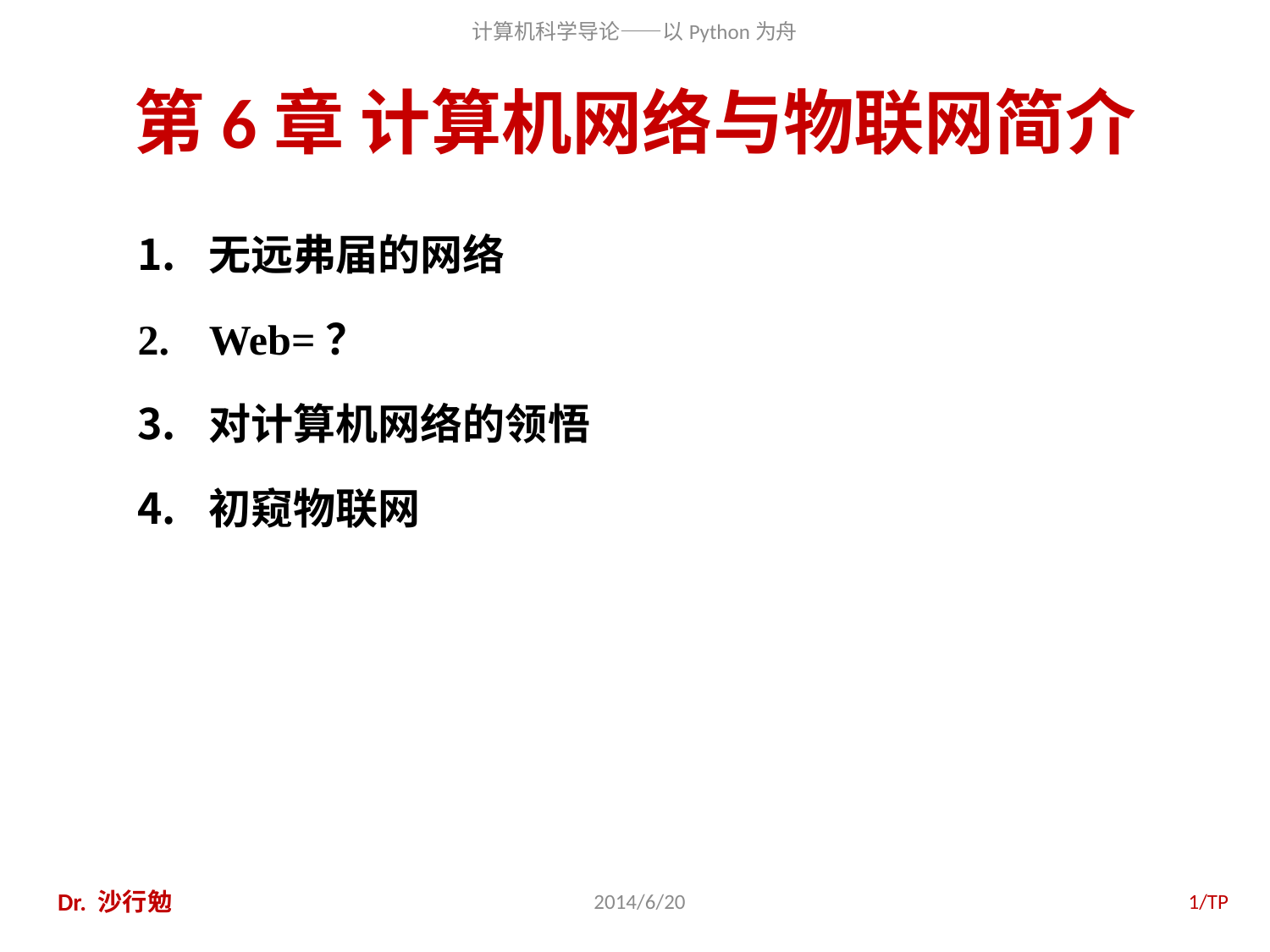

# 第6章 计算机网络与物联网简介
无远弗届的网络
Web=？
对计算机网络的领悟
初窥物联网
Dr. 沙行勉
2014/6/20
1/TP